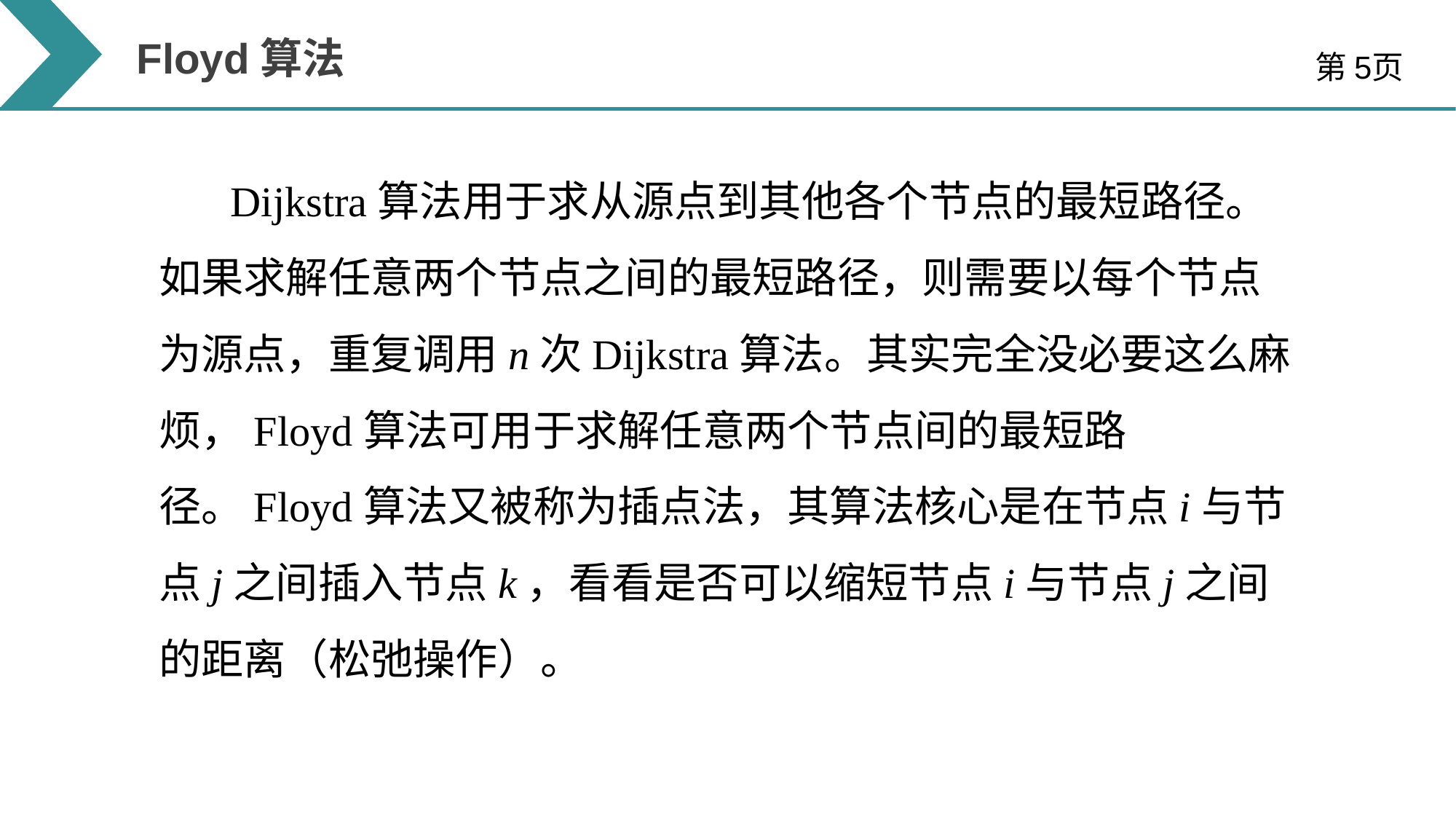

Floyd算法
第5页
Dijkstra算法用于求从源点到其他各个节点的最短路径。如果求解任意两个节点之间的最短路径，则需要以每个节点为源点，重复调用n次Dijkstra算法。其实完全没必要这么麻烦，Floyd算法可用于求解任意两个节点间的最短路径。Floyd算法又被称为插点法，其算法核心是在节点i与节点j之间插入节点k，看看是否可以缩短节点i与节点j之间的距离（松弛操作）。